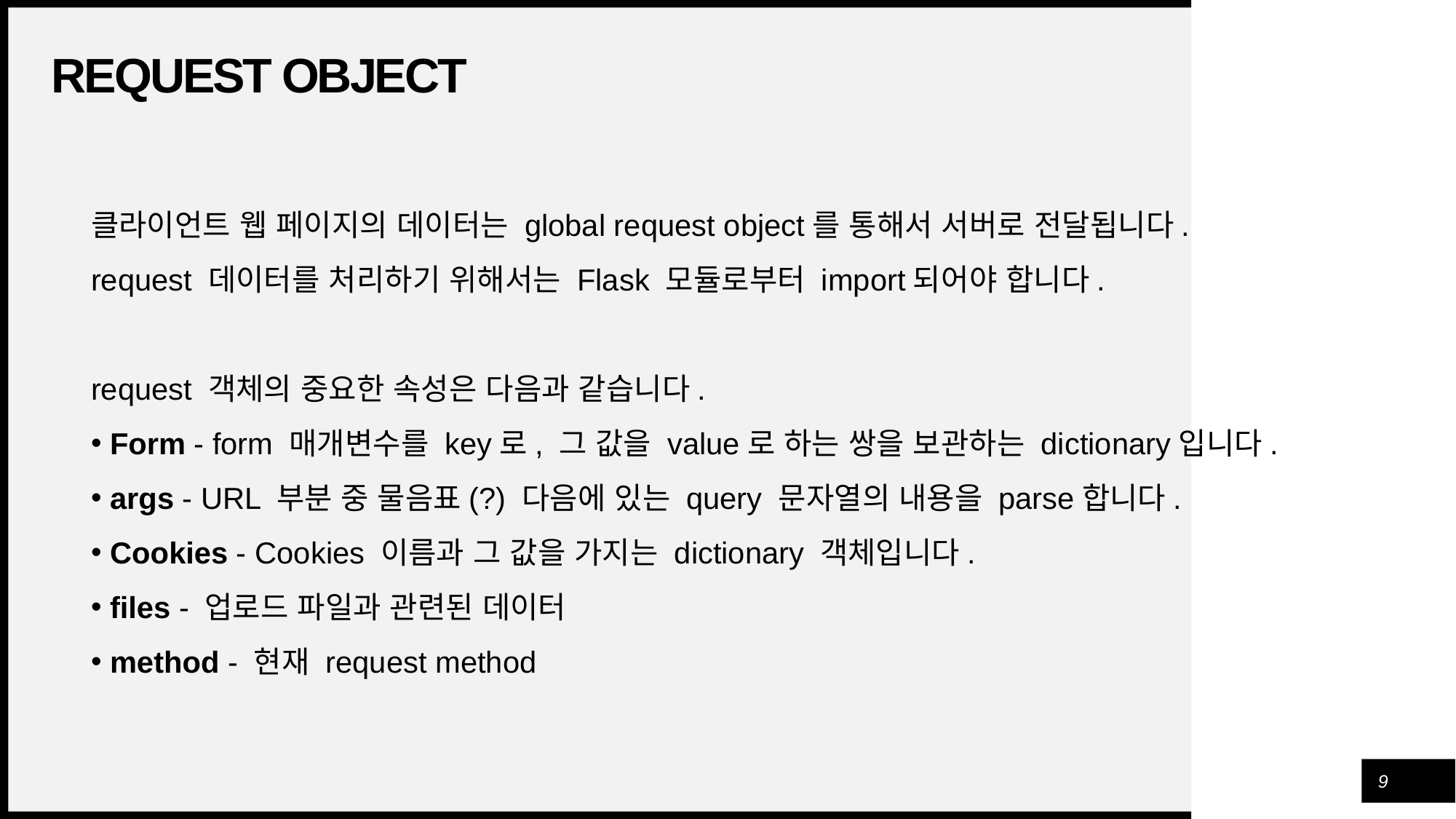

# Request Object
클라이언트 웹 페이지의 데이터는 global request object를 통해서 서버로 전달됩니다.
request 데이터를 처리하기 위해서는 Flask 모듈로부터 import되어야 합니다.
request 객체의 중요한 속성은 다음과 같습니다.
 Form - form 매개변수를 key로, 그 값을 value로 하는 쌍을 보관하는 dictionary입니다.
 args - URL 부분 중 물음표(?) 다음에 있는 query 문자열의 내용을 parse합니다.
 Cookies - Cookies 이름과 그 값을 가지는 dictionary 객체입니다.
 files - 업로드 파일과 관련된 데이터
 method - 현재 request method
9